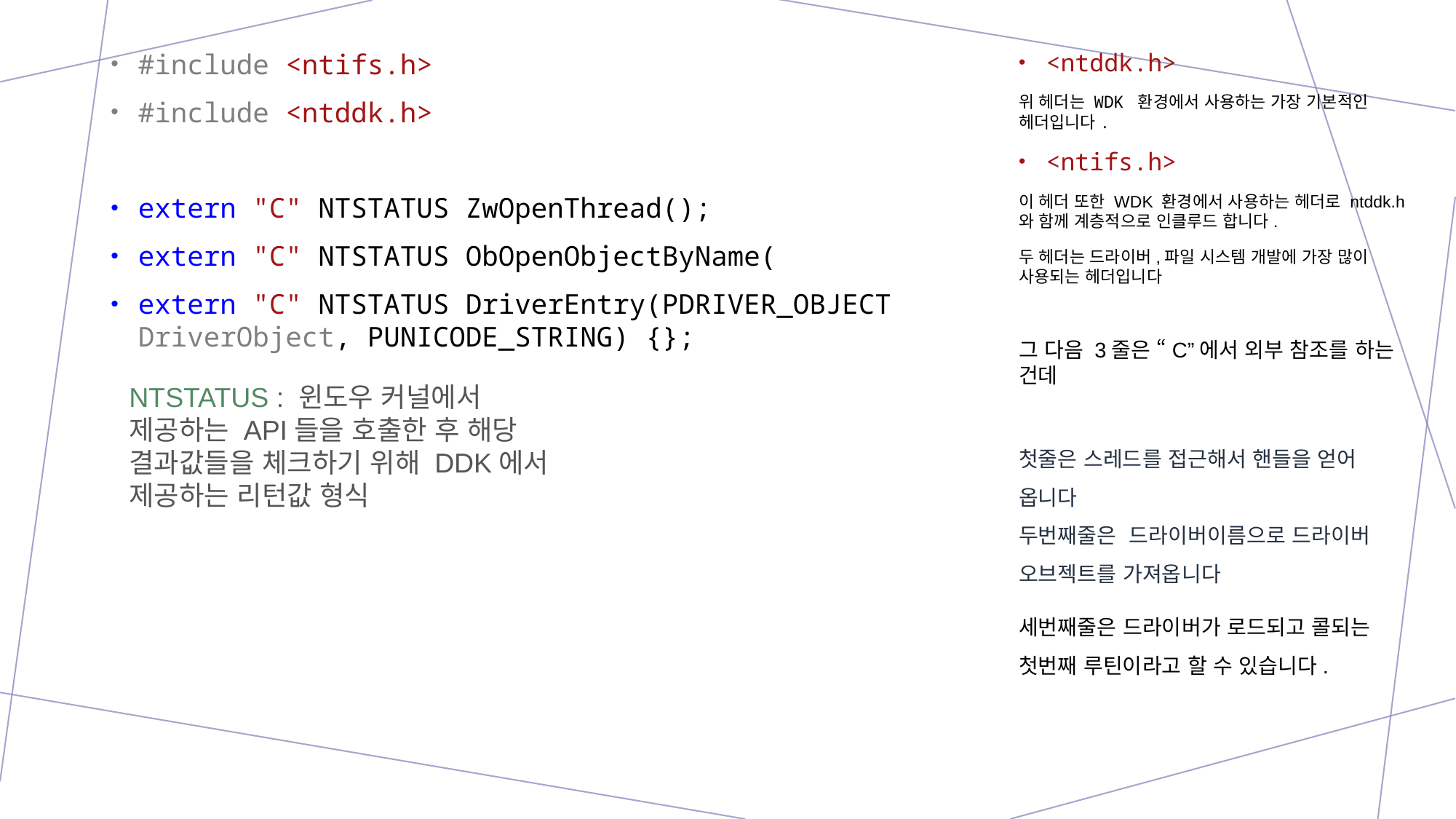

#include <ntifs.h>
#include <ntddk.h>

extern "C" NTSTATUS ZwOpenThread();
extern "C" NTSTATUS ObOpenObjectByName(
extern "C" NTSTATUS DriverEntry(PDRIVER_OBJECT DriverObject, PUNICODE_STRING) {};
<ntddk.h>
위 헤더는 WDK 환경에서 사용하는 가장 기본적인 헤더입니다.
<ntifs.h>
이 헤더 또한 WDK 환경에서 사용하는 헤더로 ntddk.h와 함께 계층적으로 인클루드 합니다.
두 헤더는 드라이버,파일 시스템 개발에 가장 많이 사용되는 헤더입니다

그 다음 3줄은 “C”에서 외부 참조를 하는 건데
첫줄은 스레드를 접근해서 핸들을 얻어 옵니다
두번째줄은  드라이버이름으로 드라이버 오브젝트를 가져옵니다
세번째줄은 드라이버가 로드되고 콜되는 첫번째 루틴이라고 할 수 있습니다.
NTSTATUS : 윈도우 커널에서 제공하는 API들을 호출한 후 해당 결과값들을 체크하기 위해 DDK에서 제공하는 리턴값 형식